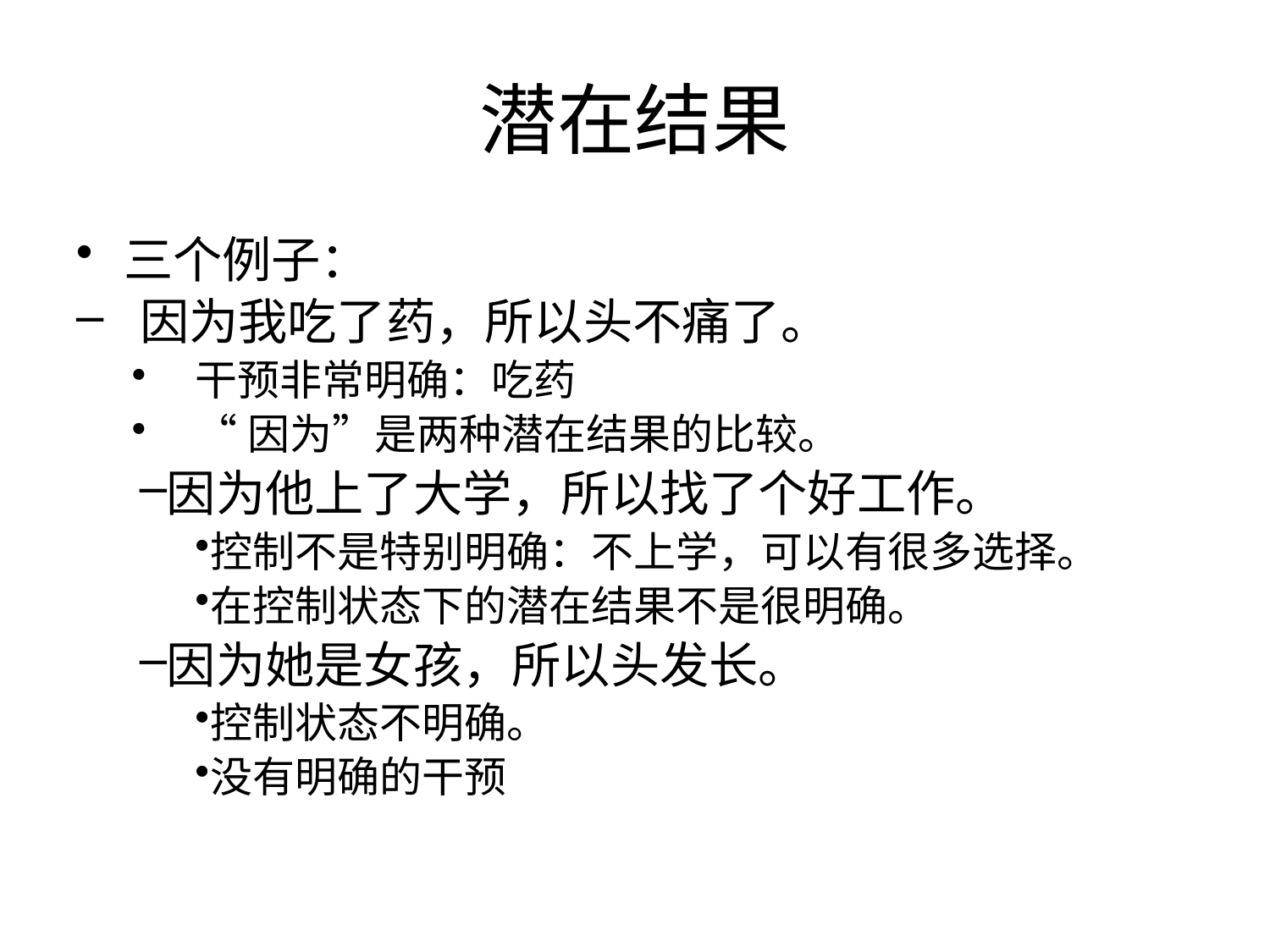

# 潜在结果
三个例子：
因为我吃了药，所以头不痛了。
干预非常明确：吃药
“因为”是两种潜在结果的比较。
因为他上了大学，所以找了个好工作。
控制不是特别明确：不上学，可以有很多选择。
在控制状态下的潜在结果不是很明确。
因为她是女孩，所以头发长。
控制状态不明确。
没有明确的干预